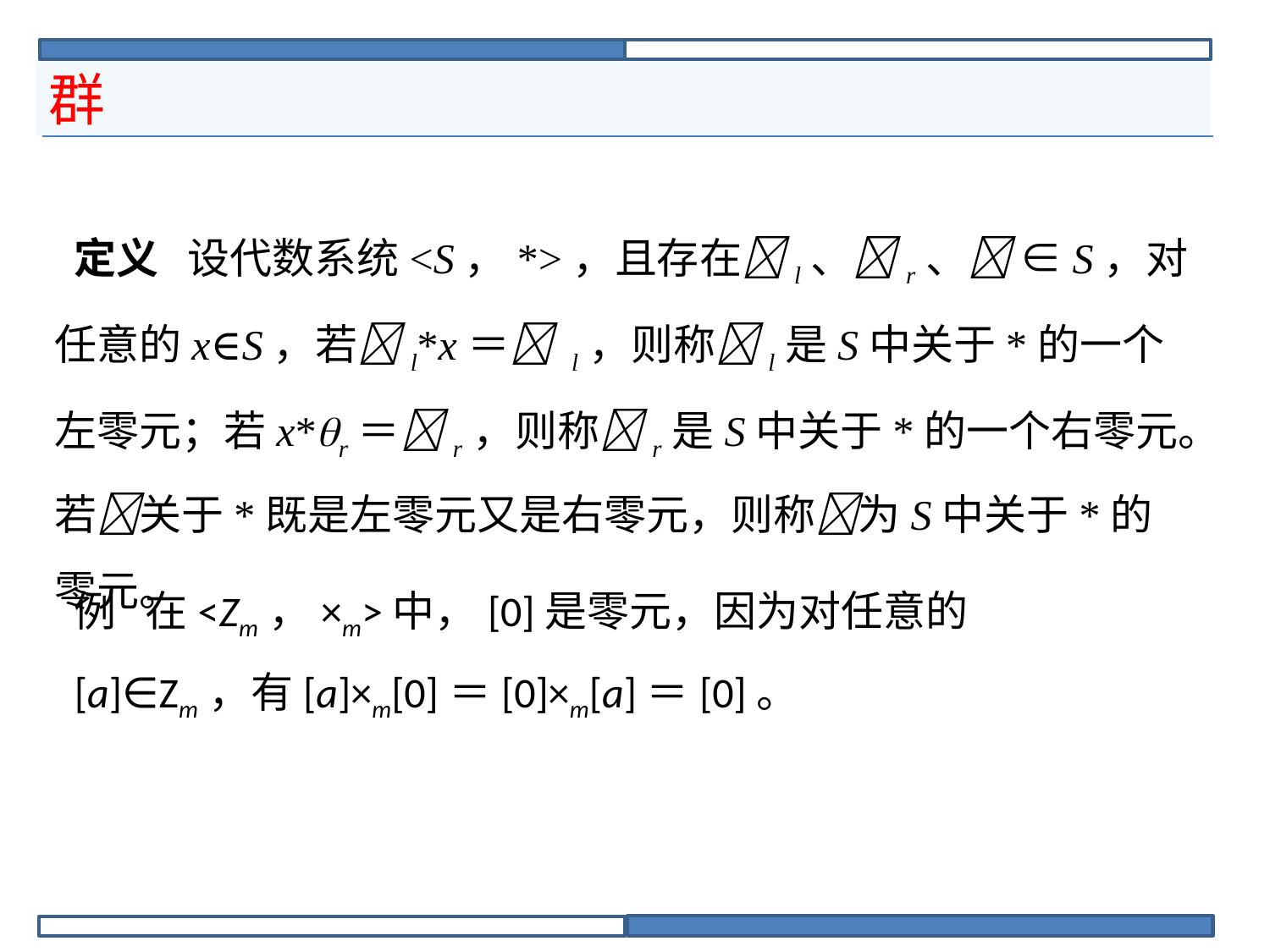

# 群
 定义   设代数系统<S，*>，且存在θl、θr、θ ∈S，对任意的x∈S，若θl*x＝θ l，则称θl是S中关于*的一个左零元；若x*θr＝θr，则称θr是S中关于*的一个右零元。若θ关于*既是左零元又是右零元，则称θ为S中关于*的零元。
例   在<Zm，×m>中，[0]是零元，因为对任意的[a]∈Zm，有[a]×m[0]＝[0]×m[a]＝[0]。